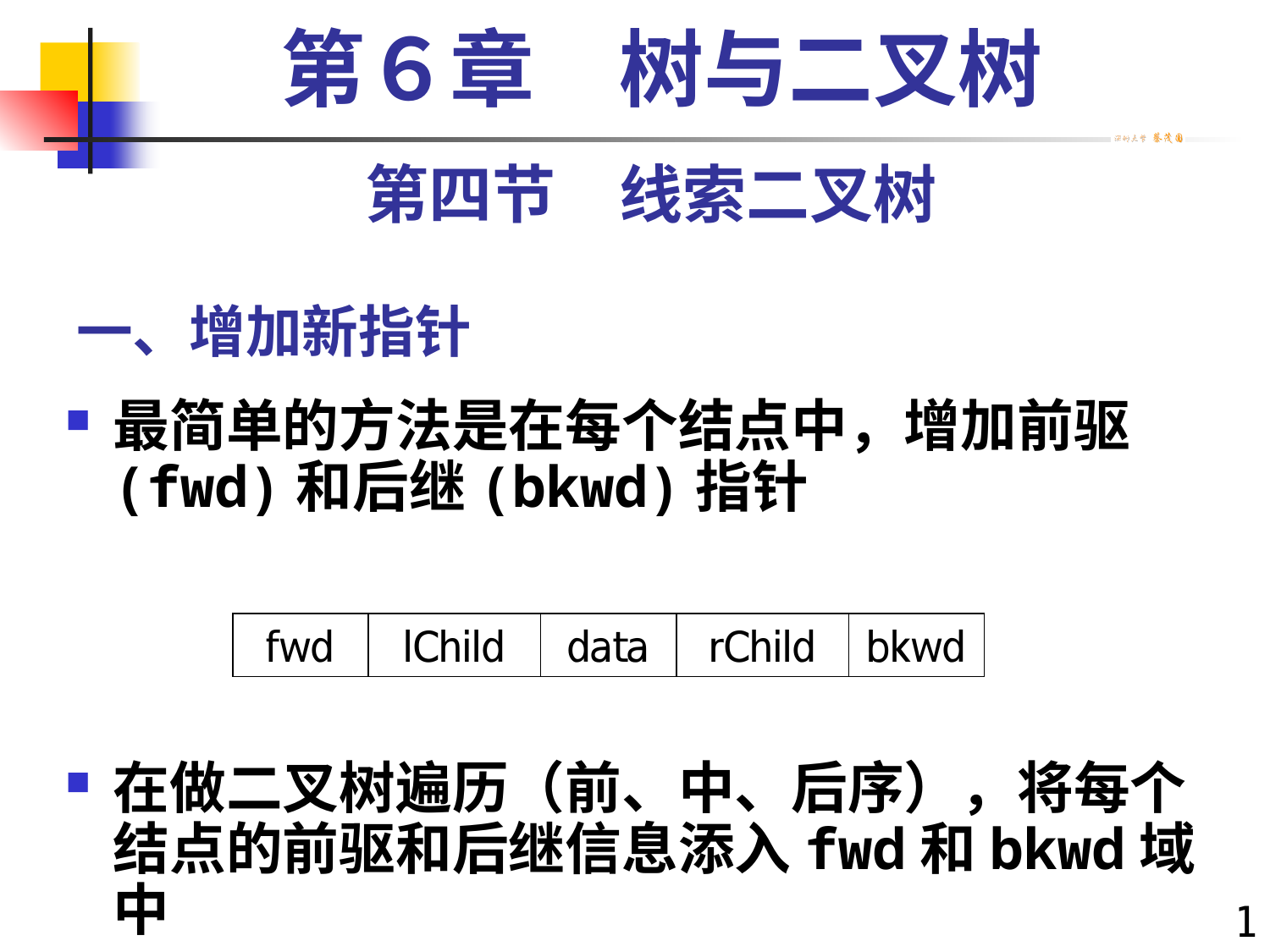

第６章　树与二叉树
第四节　线索二叉树
# 一、增加新指针
最简单的方法是在每个结点中，增加前驱(fwd)和后继(bkwd)指针

在做二叉树遍历（前、中、后序），将每个结点的前驱和后继信息添入fwd和bkwd域中
fwd
lChild
data
rChild
bkwd
1